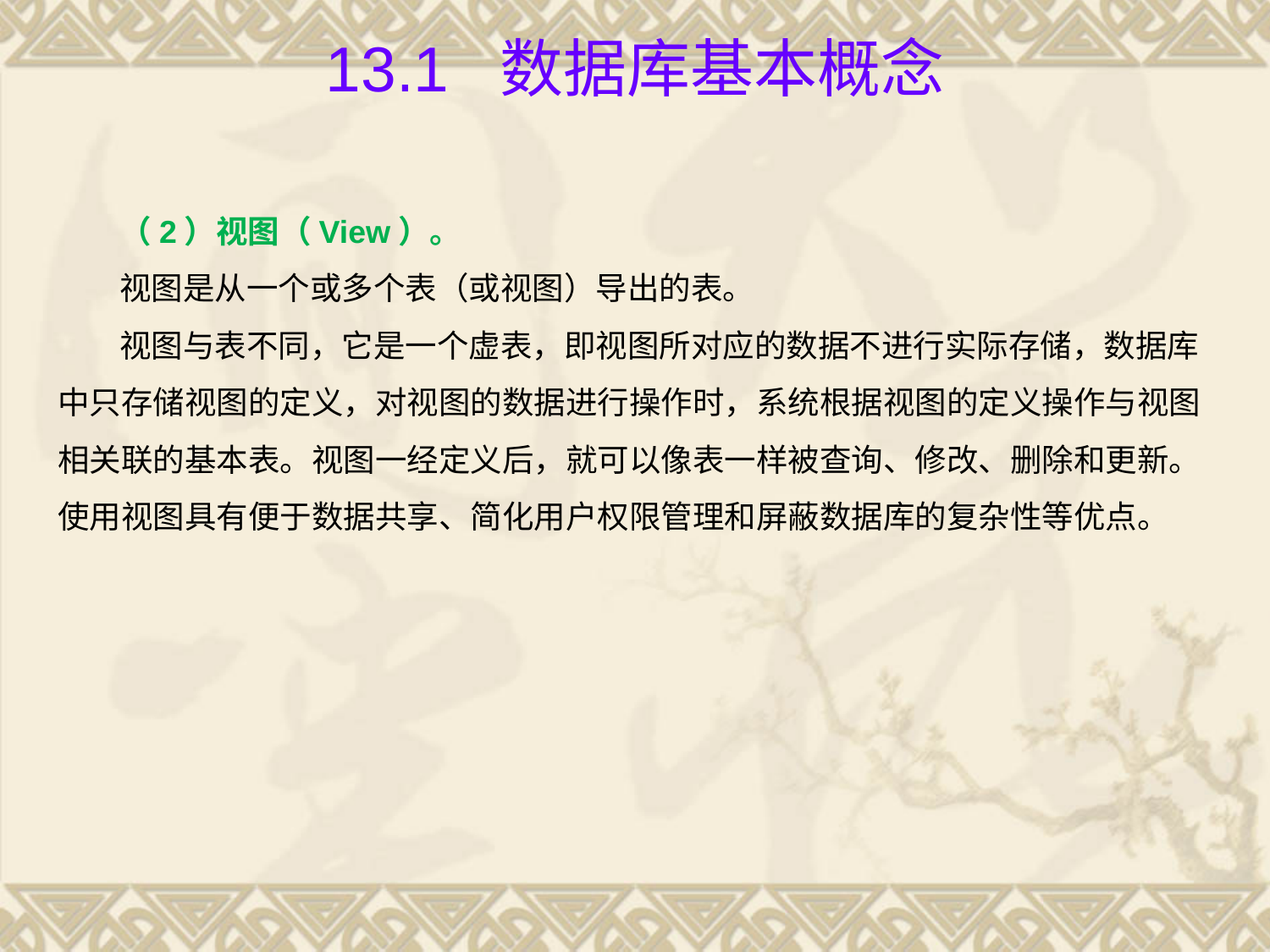

# 13.1  数据库基本概念
（2）视图（View）。
视图是从一个或多个表（或视图）导出的表。
视图与表不同，它是一个虚表，即视图所对应的数据不进行实际存储，数据库中只存储视图的定义，对视图的数据进行操作时，系统根据视图的定义操作与视图相关联的基本表。视图一经定义后，就可以像表一样被查询、修改、删除和更新。使用视图具有便于数据共享、简化用户权限管理和屏蔽数据库的复杂性等优点。